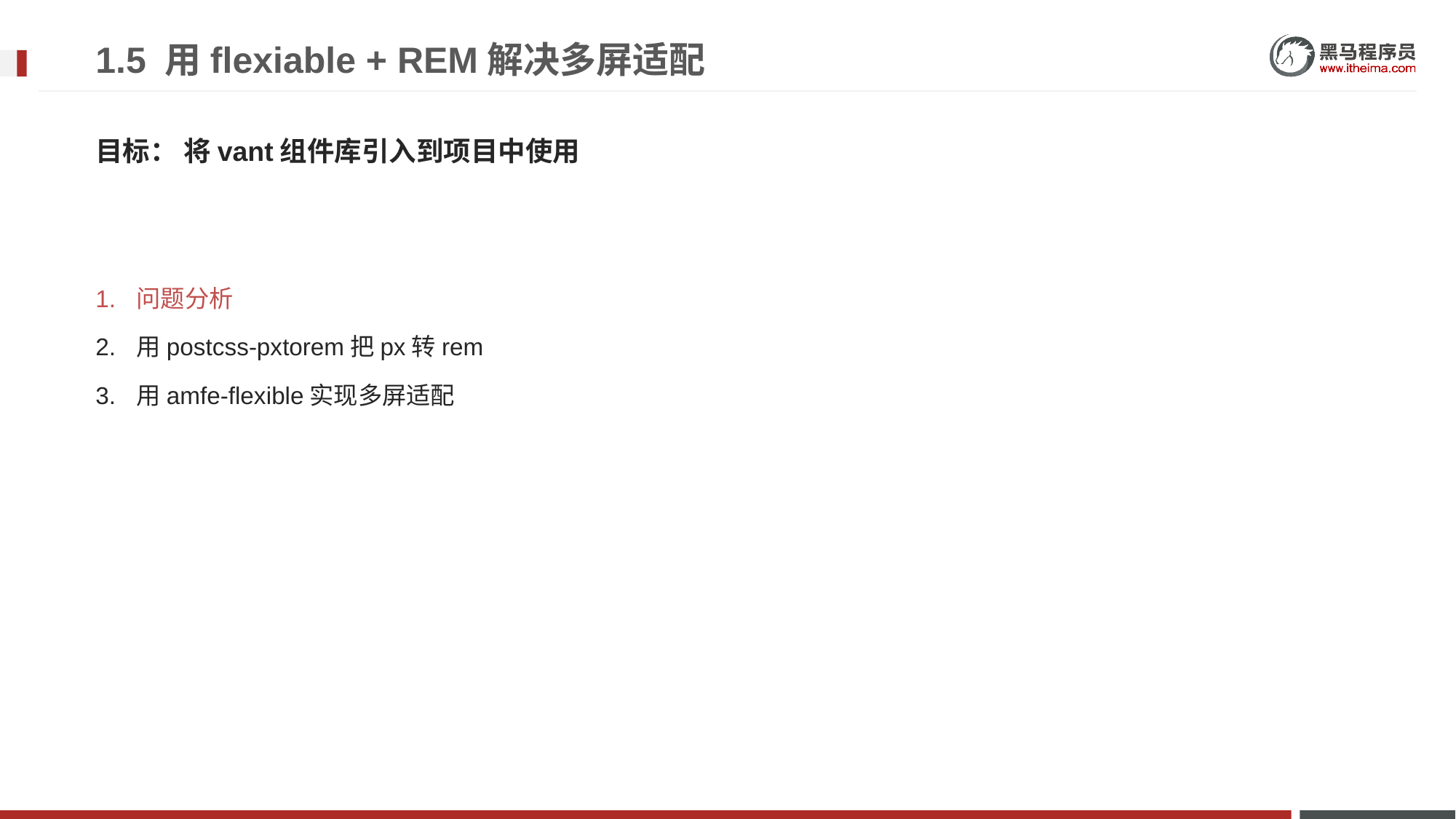

# 1.5 用flexiable + REM解决多屏适配
目标： 将vant组件库引入到项目中使用

问题分析
用postcss-pxtorem把px转rem
用amfe-flexible实现多屏适配